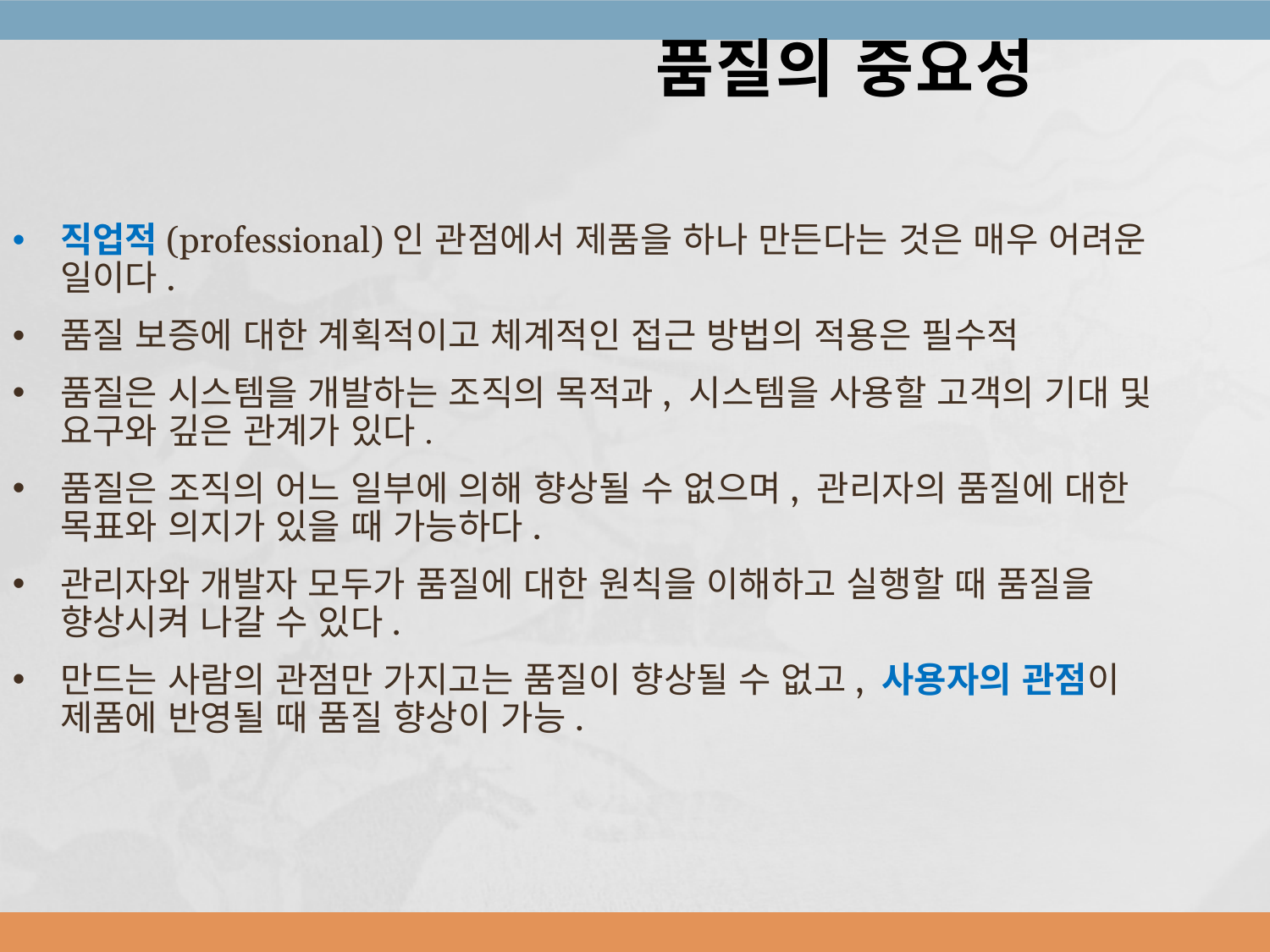

품질의 중요성
직업적(professional)인 관점에서 제품을 하나 만든다는 것은 매우 어려운 일이다.
품질 보증에 대한 계획적이고 체계적인 접근 방법의 적용은 필수적
품질은 시스템을 개발하는 조직의 목적과, 시스템을 사용할 고객의 기대 및 요구와 깊은 관계가 있다.
품질은 조직의 어느 일부에 의해 향상될 수 없으며, 관리자의 품질에 대한 목표와 의지가 있을 때 가능하다.
관리자와 개발자 모두가 품질에 대한 원칙을 이해하고 실행할 때 품질을 향상시켜 나갈 수 있다.
만드는 사람의 관점만 가지고는 품질이 향상될 수 없고, 사용자의 관점이 제품에 반영될 때 품질 향상이 가능.